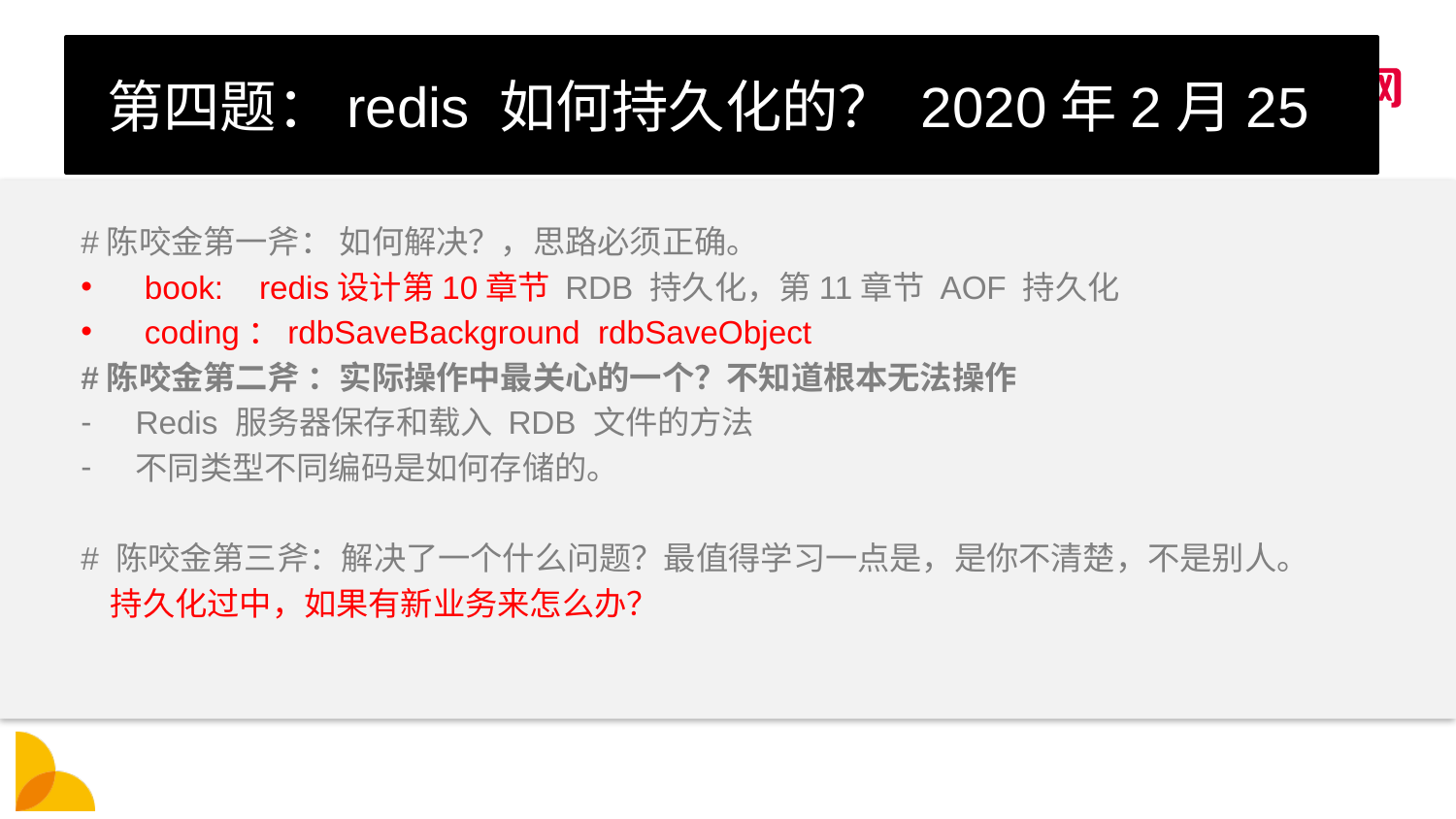

# 第四题：redis 如何持久化的？ 2020年2月25
#陈咬金第一斧： 如何解决？，思路必须正确。
 book:    redis设计第10章节 RDB 持久化，第11章节 AOF 持久化
 coding：rdbSaveBackground  rdbSaveObject
#陈咬金第二斧 ：实际操作中最关心的一个？不知道根本无法操作
Redis 服务器保存和载入 RDB 文件的方法
不同类型不同编码是如何存储的。

# 陈咬金第三斧：解决了一个什么问题？最值得学习一点是，是你不清楚，不是别人。
   持久化过中，如果有新业务来怎么办？